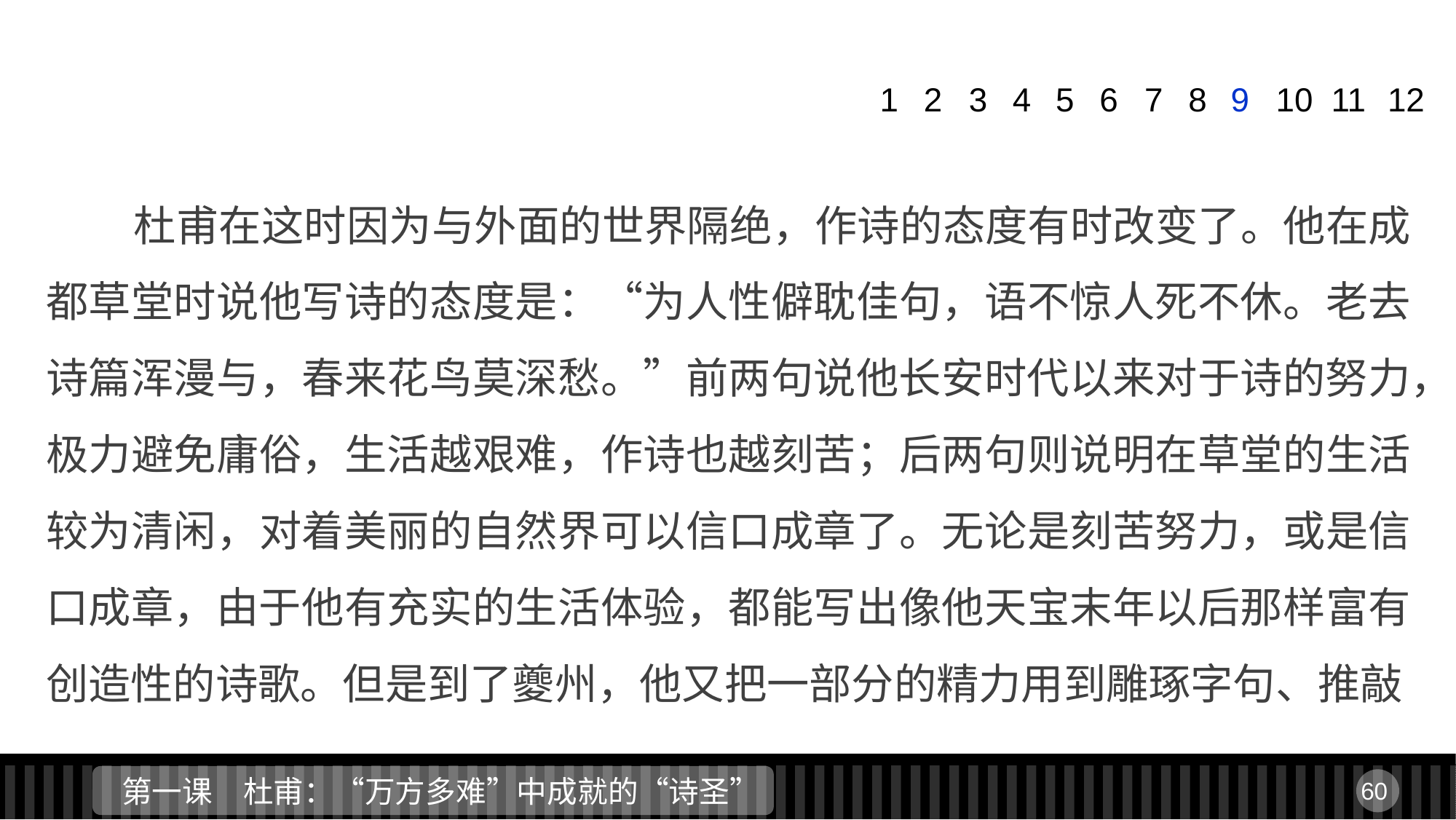

1
2
3
4
5
6
7
8
9
11
12
10
        杜甫在这时因为与外面的世界隔绝，作诗的态度有时改变了。他在成都草堂时说他写诗的态度是：“为人性僻耽佳句，语不惊人死不休。老去诗篇浑漫与，春来花鸟莫深愁。”前两句说他长安时代以来对于诗的努力，极力避免庸俗，生活越艰难，作诗也越刻苦；后两句则说明在草堂的生活较为清闲，对着美丽的自然界可以信口成章了。无论是刻苦努力，或是信口成章，由于他有充实的生活体验，都能写出像他天宝末年以后那样富有创造性的诗歌。但是到了夔州，他又把一部分的精力用到雕琢字句、推敲